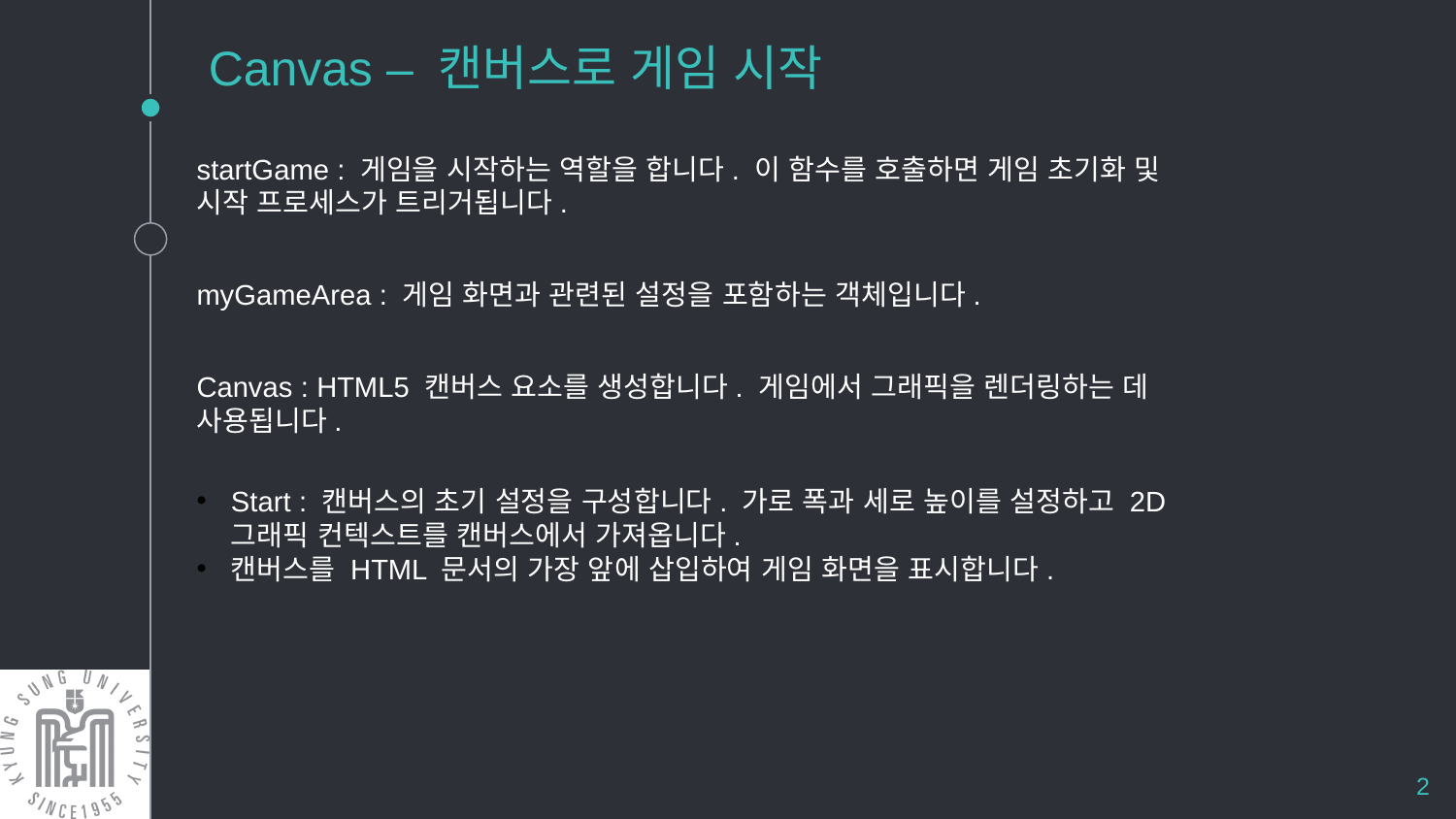

# Canvas – 캔버스로 게임 시작
startGame : 게임을 시작하는 역할을 합니다. 이 함수를 호출하면 게임 초기화 및 시작 프로세스가 트리거됩니다.

myGameArea : 게임 화면과 관련된 설정을 포함하는 객체입니다.

Canvas : HTML5 캔버스 요소를 생성합니다. 게임에서 그래픽을 렌더링하는 데 사용됩니다.

Start : 캔버스의 초기 설정을 구성합니다. 가로 폭과 세로 높이를 설정하고 2D 그래픽 컨텍스트를 캔버스에서 가져옵니다.
캔버스를 HTML 문서의 가장 앞에 삽입하여 게임 화면을 표시합니다.

2